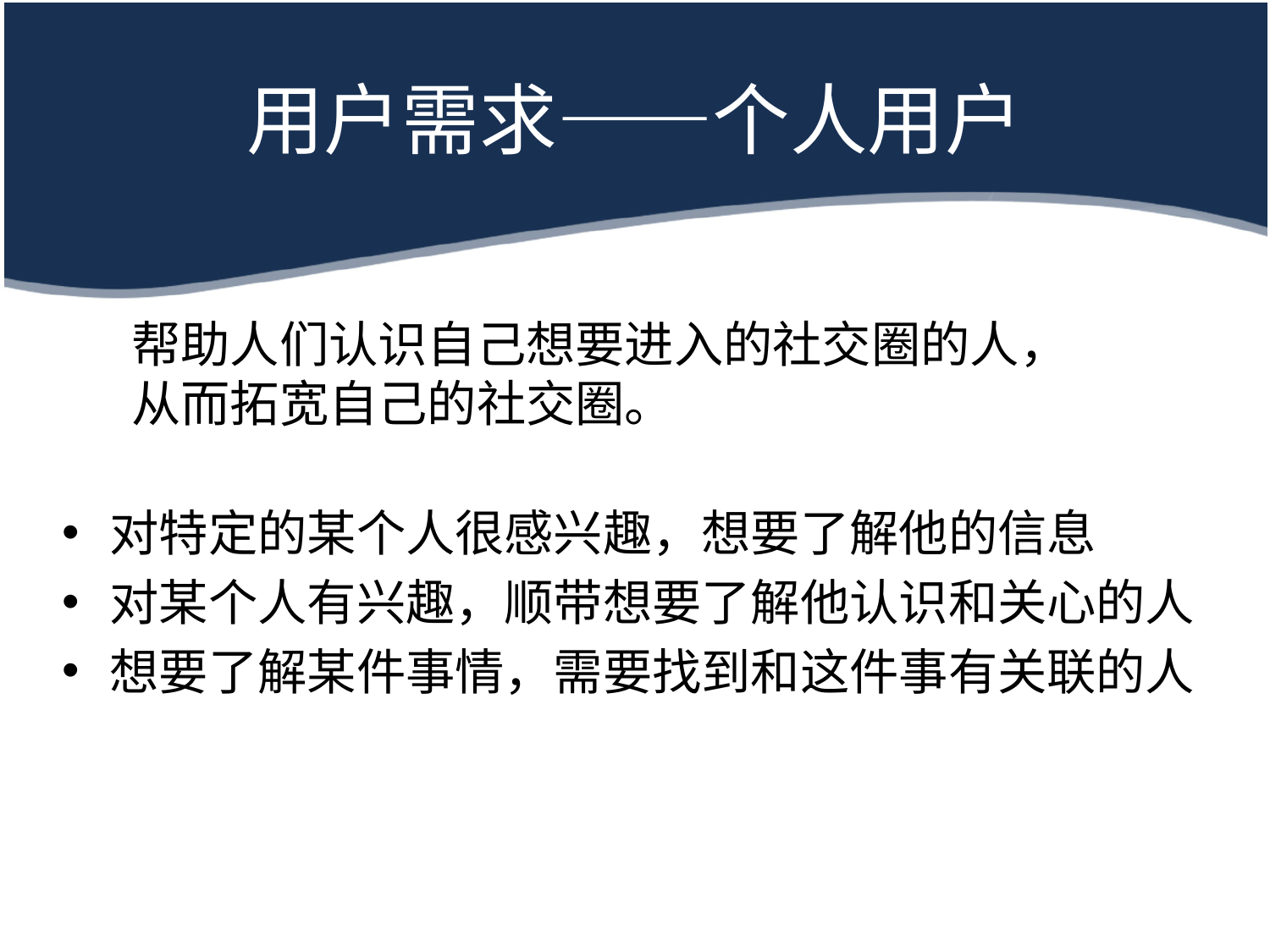

# 用户需求——个人用户
帮助人们认识自己想要进入的社交圈的人，从而拓宽自己的社交圈。

对特定的某个人很感兴趣，想要了解他的信息
对某个人有兴趣，顺带想要了解他认识和关心的人
想要了解某件事情，需要找到和这件事有关联的人